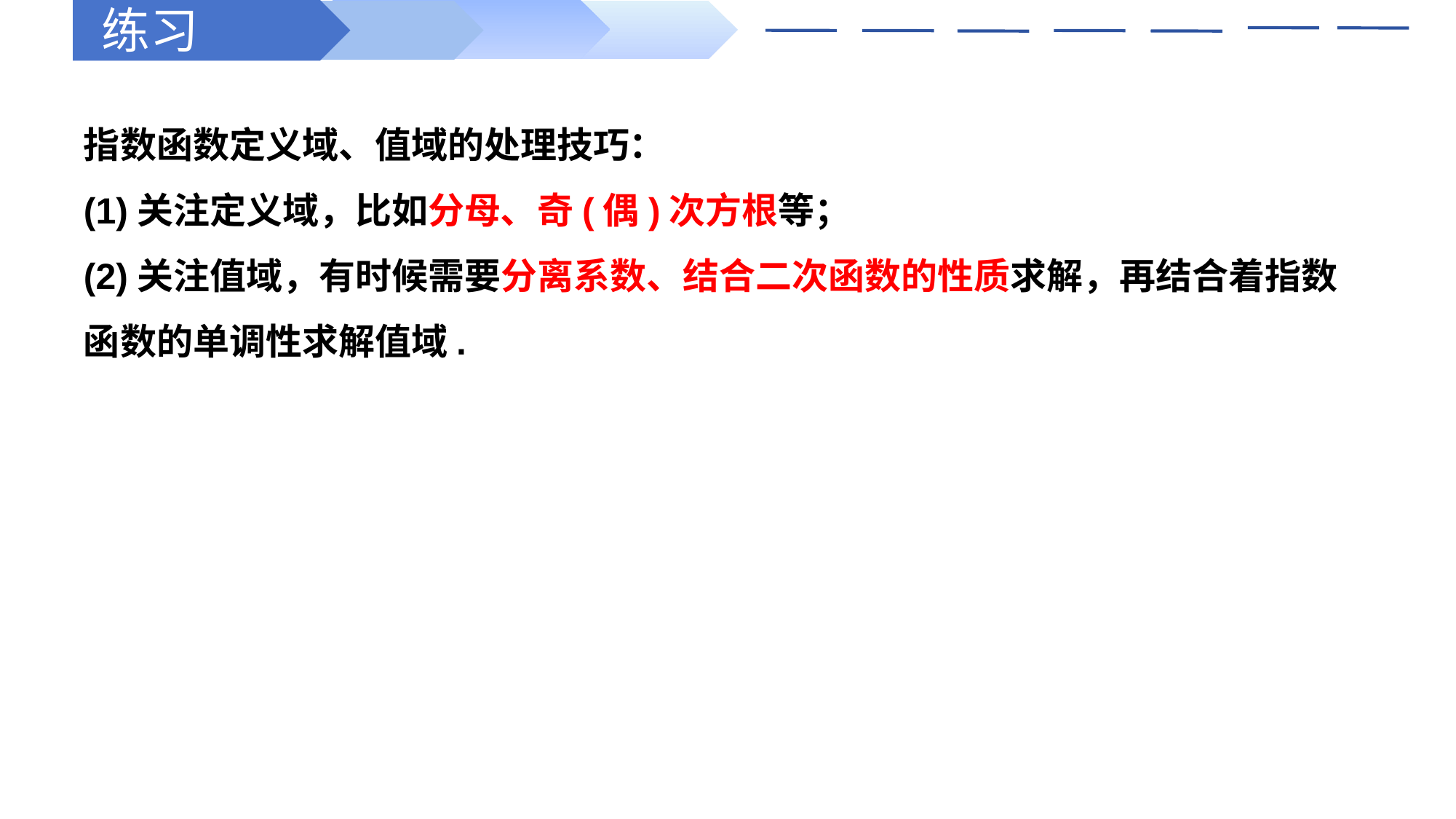

练习

指数函数定义域、值域的处理技巧：
(1)关注定义域，比如分母、奇(偶)次方根等；
(2)关注值域，有时候需要分离系数、结合二次函数的性质求解，再结合着指数函数的单调性求解值域.